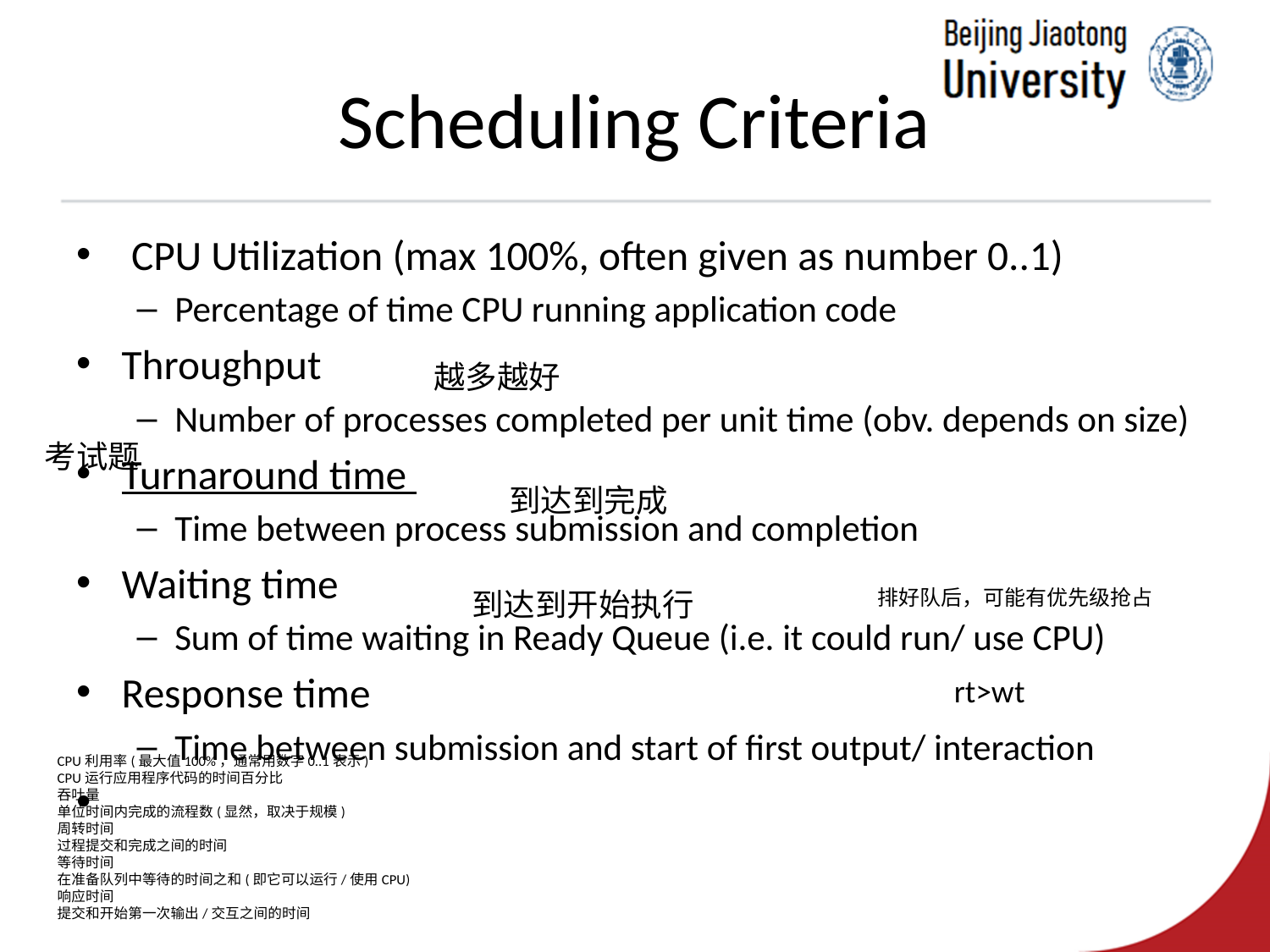

# Scheduling Criteria
 CPU Utilization (max 100%, often given as number 0..1)
Percentage of time CPU running application code
Throughput
Number of processes completed per unit time (obv. depends on size)
Turnaround time
Time between process submission and completion
Waiting time
Sum of time waiting in Ready Queue (i.e. it could run/ use CPU)
Response time
Time between submission and start of first output/ interaction

越多越好
考试题
到达到完成
到达到开始执行
排好队后，可能有优先级抢占
rt>wt
CPU利用率(最大值100%，通常用数字0..1表示)
CPU运行应用程序代码的时间百分比
吞吐量
单位时间内完成的流程数(显然，取决于规模)
周转时间
过程提交和完成之间的时间
等待时间
在准备队列中等待的时间之和(即它可以运行/使用CPU)
响应时间
提交和开始第一次输出/交互之间的时间